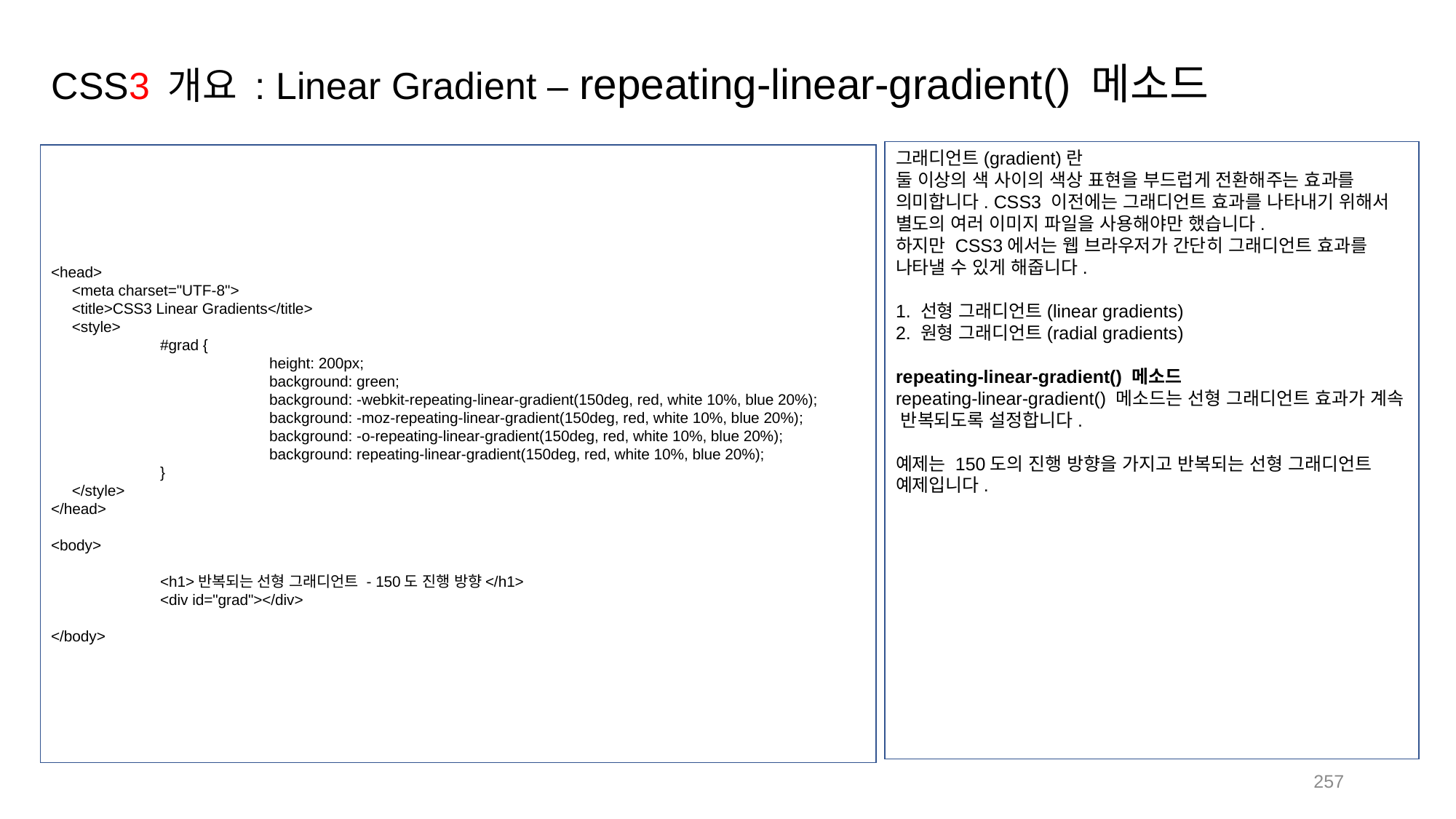

# CSS3 개요 : Linear Gradient – repeating-linear-gradient() 메소드
그래디언트(gradient)란
둘 이상의 색 사이의 색상 표현을 부드럽게 전환해주는 효과를 의미합니다. CSS3 이전에는 그래디언트 효과를 나타내기 위해서 별도의 여러 이미지 파일을 사용해야만 했습니다.
하지만 CSS3에서는 웹 브라우저가 간단히 그래디언트 효과를 나타낼 수 있게 해줍니다.

1. 선형 그래디언트(linear gradients)
2. 원형 그래디언트(radial gradients)

repeating-linear-gradient() 메소드
repeating-linear-gradient() 메소드는 선형 그래디언트 효과가 계속 반복되도록 설정합니다.

예제는 150도의 진행 방향을 가지고 반복되는 선형 그래디언트 예제입니다.

<head>
     <meta charset="UTF-8">
     <title>CSS3 Linear Gradients</title>
     <style>
	#grad {
		height: 200px;
		background: green;
		background: -webkit-repeating-linear-gradient(150deg, red, white 10%, blue 20%);
		background: -moz-repeating-linear-gradient(150deg, red, white 10%, blue 20%);
		background: -o-repeating-linear-gradient(150deg, red, white 10%, blue 20%);
		background: repeating-linear-gradient(150deg, red, white 10%, blue 20%);
	}
     </style>
</head>

<body>

	<h1>반복되는 선형 그래디언트 - 150도 진행 방향</h1>
	<div id="grad"></div>

</body>
257